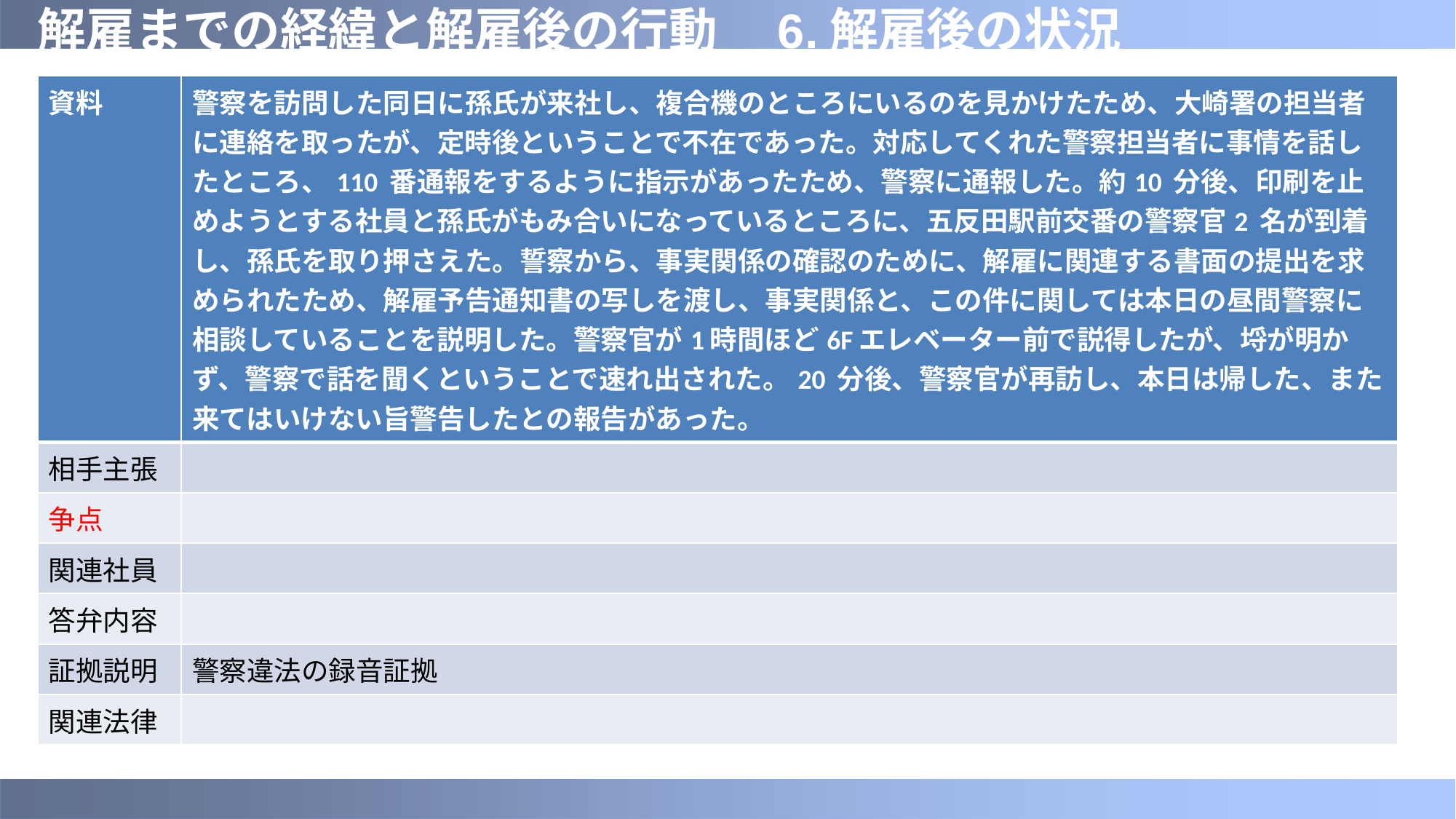

# 解雇までの経緯と解雇後の行動　6.解雇後の状況
| 資料 | 警察を訪問した同日に孫氏が来社し、複合機のところにいるのを見かけたため、大崎署の担当者に連絡を取ったが、定時後ということで不在であった。対応してくれた警察担当者に事情を話したところ、110 番通報をするように指示があったため、警察に通報した。約10 分後、印刷を止めようとする社員と孫氏がもみ合いになっているところに、五反田駅前交番の警察官2 名が到着し、孫氏を取り押さえた。誓察から、事実関係の確認のために、解雇に関連する書面の提出を求められたため、解雇予告通知書の写しを渡し、事実関係と、この件に関しては本日の昼間警察に相談していることを説明した。警察官が1時間ほど6Fエレベーター前で説得したが、埒が明かず、警察で話を聞くということで速れ出された。20 分後、警察官が再訪し、本日は帰した、また来てはいけない旨警告したとの報告があった。 |
| --- | --- |
| 相手主張 |  |
| 争点 |  |
| 関連社員 |  |
| 答弁内容 |  |
| 証拠説明 | 警察違法の録音証拠 |
| 関連法律 |  |